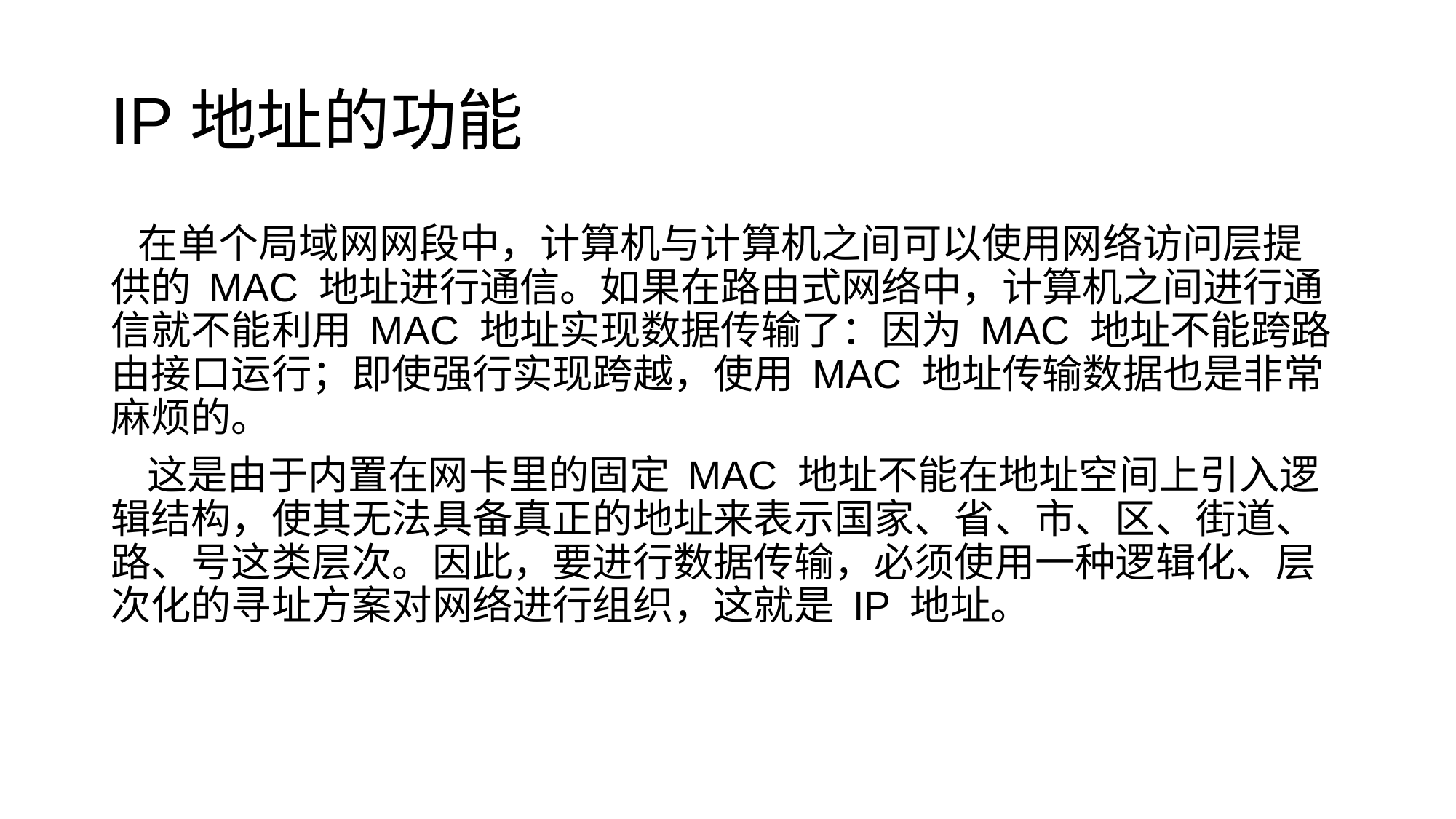

# IP地址的功能
  在单个局域网网段中，计算机与计算机之间可以使用网络访问层提供的 MAC 地址进行通信。如果在路由式网络中，计算机之间进行通信就不能利用 MAC 地址实现数据传输了：因为 MAC 地址不能跨路由接口运行；即使强行实现跨越，使用 MAC 地址传输数据也是非常麻烦的。
   这是由于内置在网卡里的固定 MAC 地址不能在地址空间上引入逻辑结构，使其无法具备真正的地址来表示国家、省、市、区、街道、路、号这类层次。因此，要进行数据传输，必须使用一种逻辑化、层次化的寻址方案对网络进行组织，这就是 IP 地址。